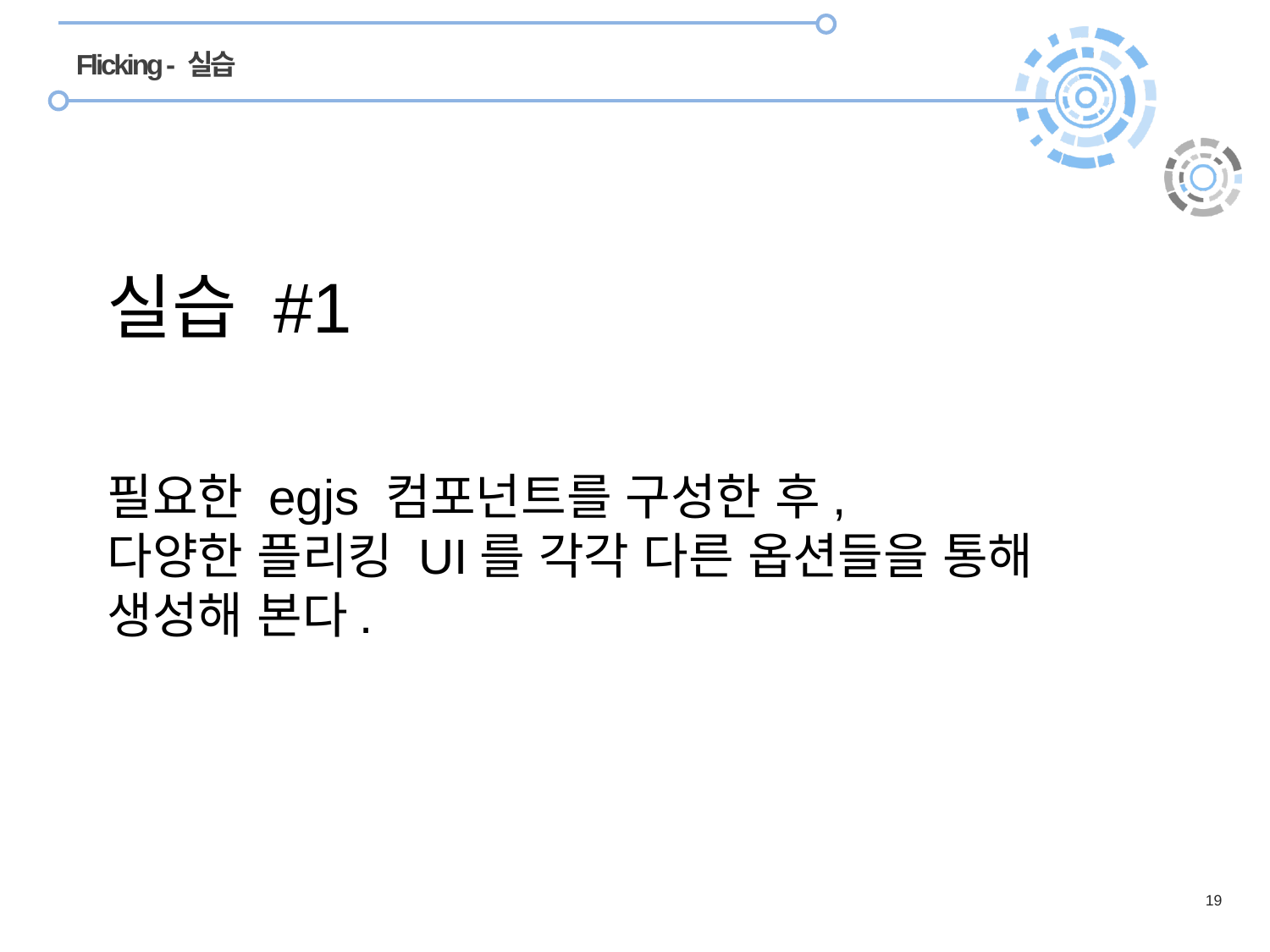

Flicking - 실습
실습 #1

필요한 egjs 컴포넌트를 구성한 후,
다양한 플리킹 UI를 각각 다른 옵션들을 통해
생성해 본다.